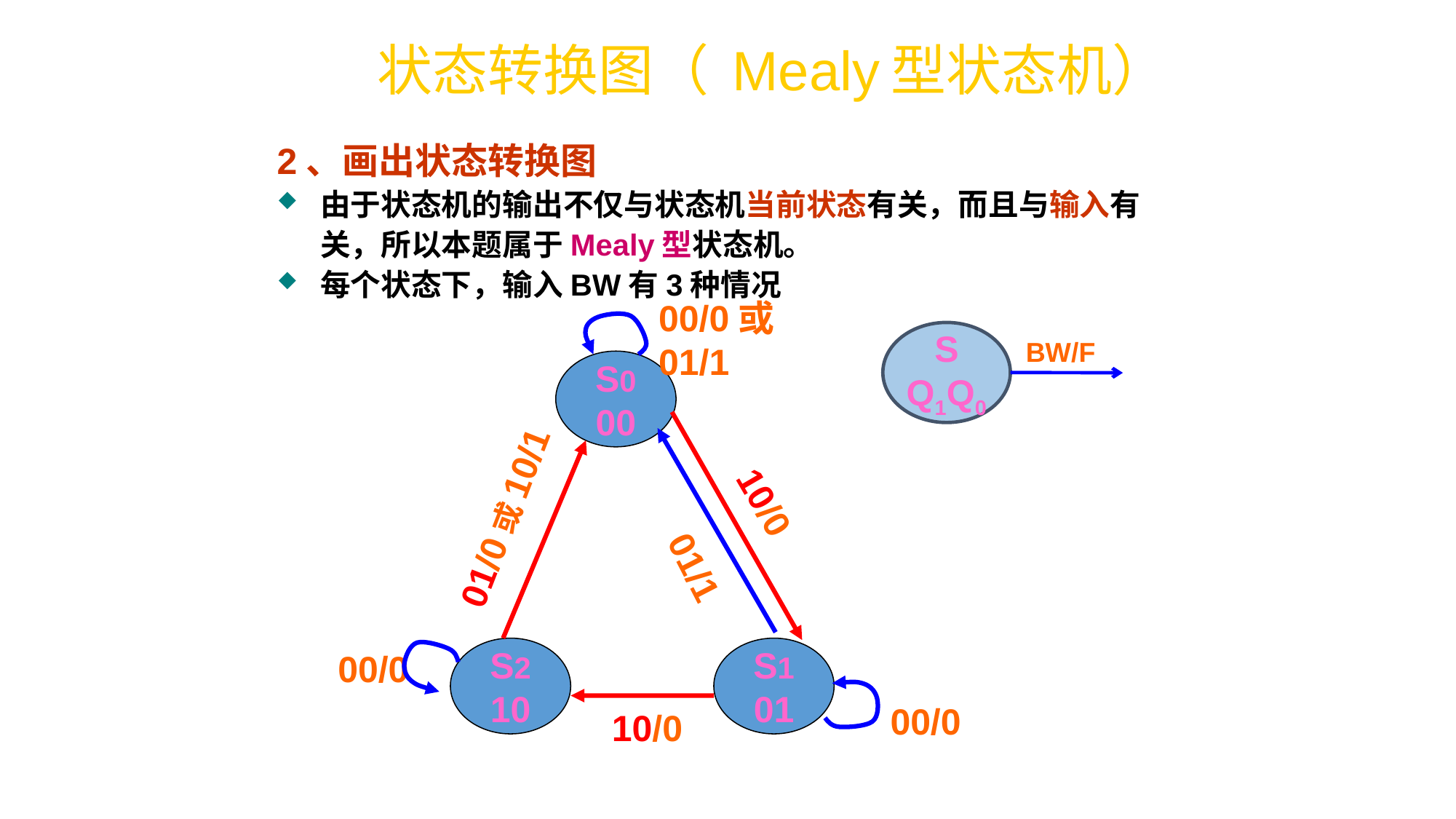

状态转换图（ Mealy型状态机）
2、画出状态转换图
由于状态机的输出不仅与状态机当前状态有关，而且与输入有关，所以本题属于Mealy型状态机。
每个状态下，输入BW有3种情况
00/0或01/1

S
Q1Q0
BW/F
S0
00

10/0
01/0或10/1
01/1
S2
10
S1
01

00/0

00/0

10/0